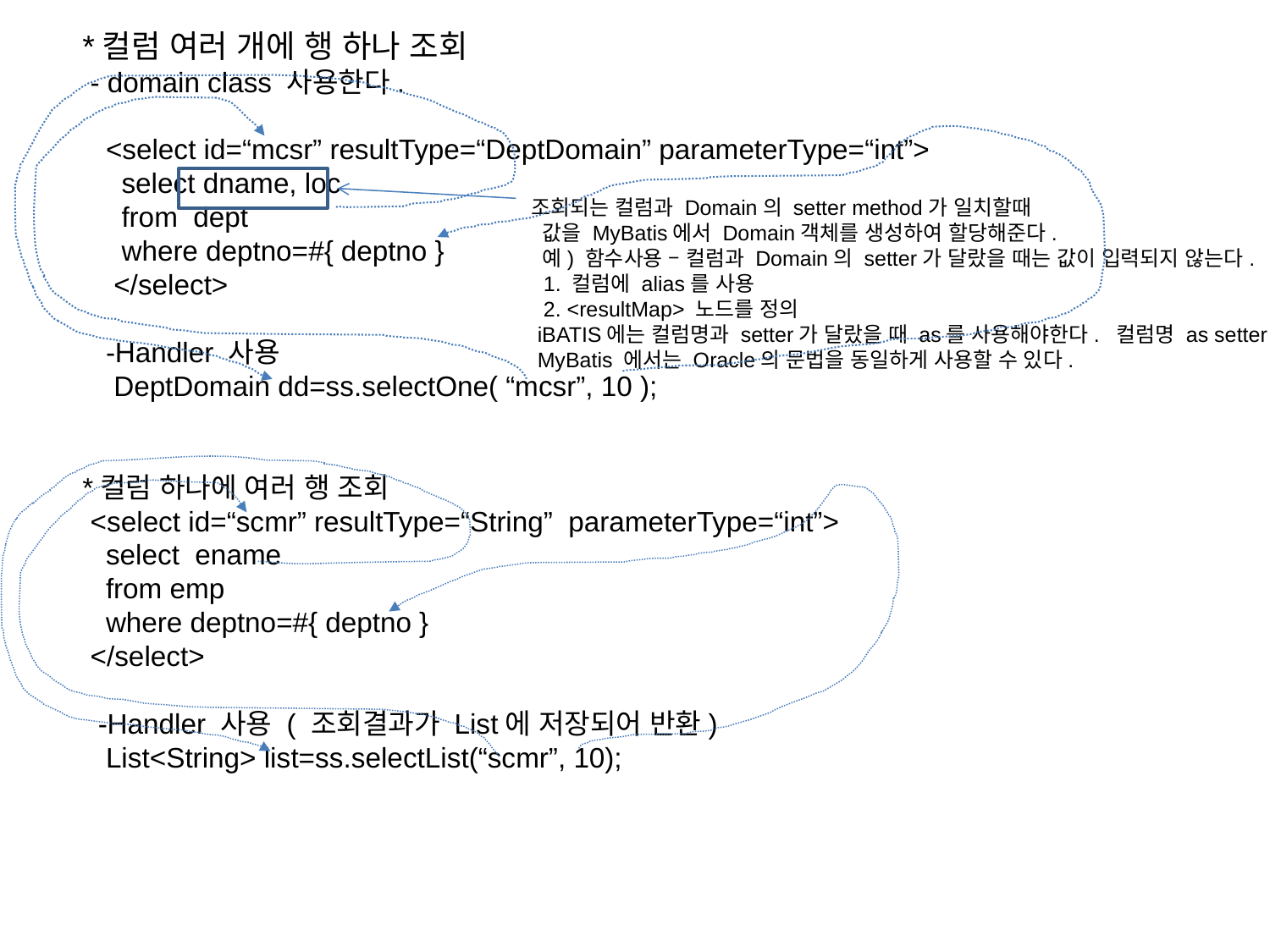

*컬럼 여러 개에 행 하나 조회
 - domain class 사용한다.

   <select id=“mcsr” resultType=“DeptDomain” parameterType=“int”>
     select dname, loc
     from  dept
     where deptno=#{ deptno }
    </select>

   -Handler 사용
    DeptDomain dd=ss.selectOne( “mcsr”, 10 );

*컬럼 하나에 여러 행 조회
 <select id=“scmr” resultType=“String”  parameterType=“int”>
   select  ename
   from emp
   where deptno=#{ deptno }
 </select>

  -Handler 사용 ( 조회결과가 List에 저장되어 반환)
   List<String> list=ss.selectList(“scmr”, 10);

조회되는 컬럼과 Domain의 setter method가 일치할때
 값을 MyBatis에서 Domain객체를 생성하여 할당해준다.
 예) 함수사용 – 컬럼과 Domain의 setter가 달랐을 때는 값이 입력되지 않는다.
  1. 컬럼에 alias를 사용
  2. <resultMap> 노드를 정의
 iBATIS에는 컬럼명과 setter가 달랐을 때 as를 사용해야한다.  컬럼명 as setter명
 MyBatis 에서는 Oracle의 문법을 동일하게 사용할 수 있다.